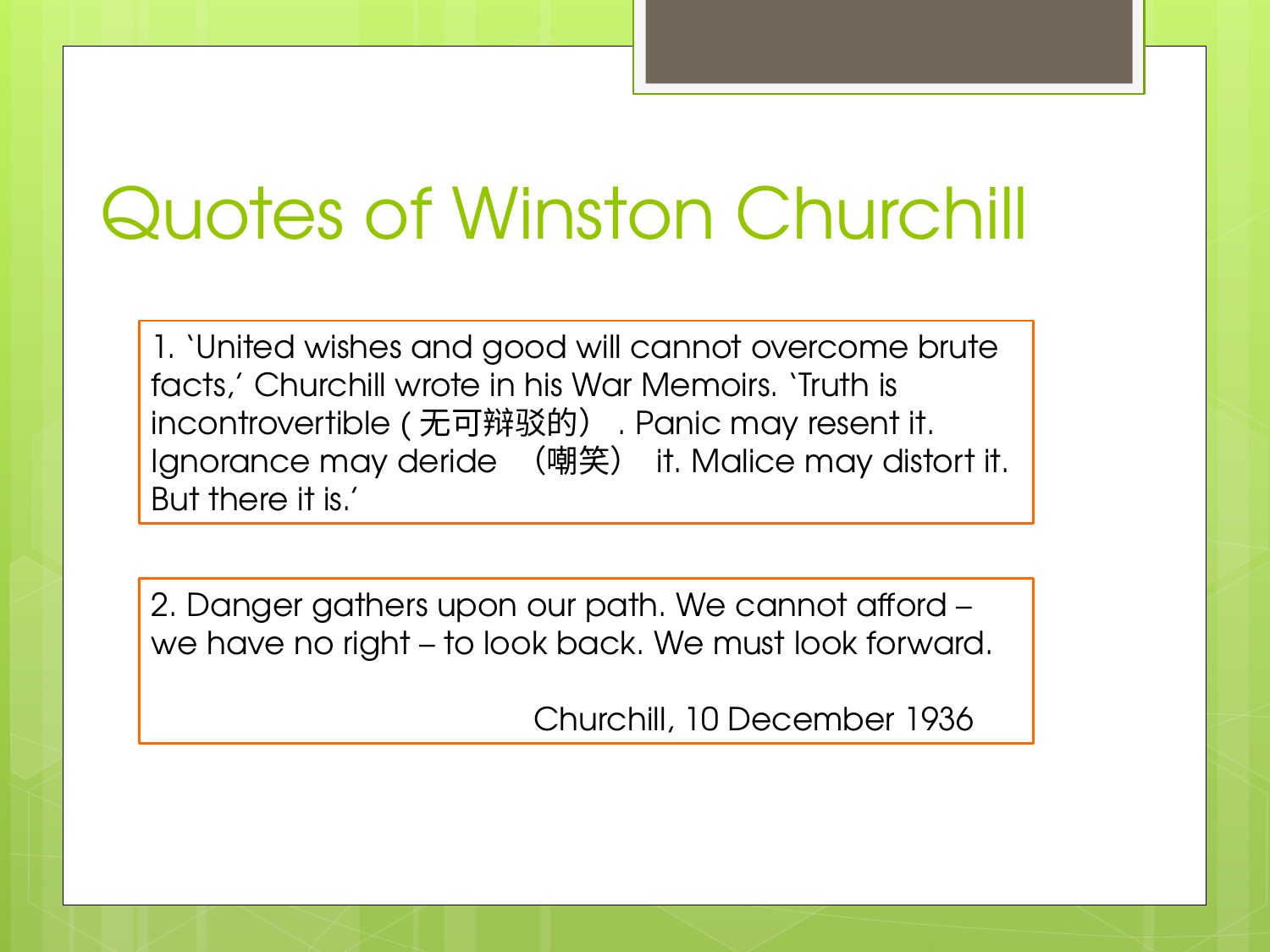

# Quotes of Winston Churchill
1. ‘United wishes and good will cannot overcome brute facts,’ Churchill wrote in his War Memoirs. ‘Truth is incontrovertible (无可辩驳的）. Panic may resent it. Ignorance may deride （嘲笑） it. Malice may distort it. But there it is.’
2. Danger gathers upon our path. We cannot afford – we have no right – to look back. We must look forward.

                                           Churchill, 10 December 1936